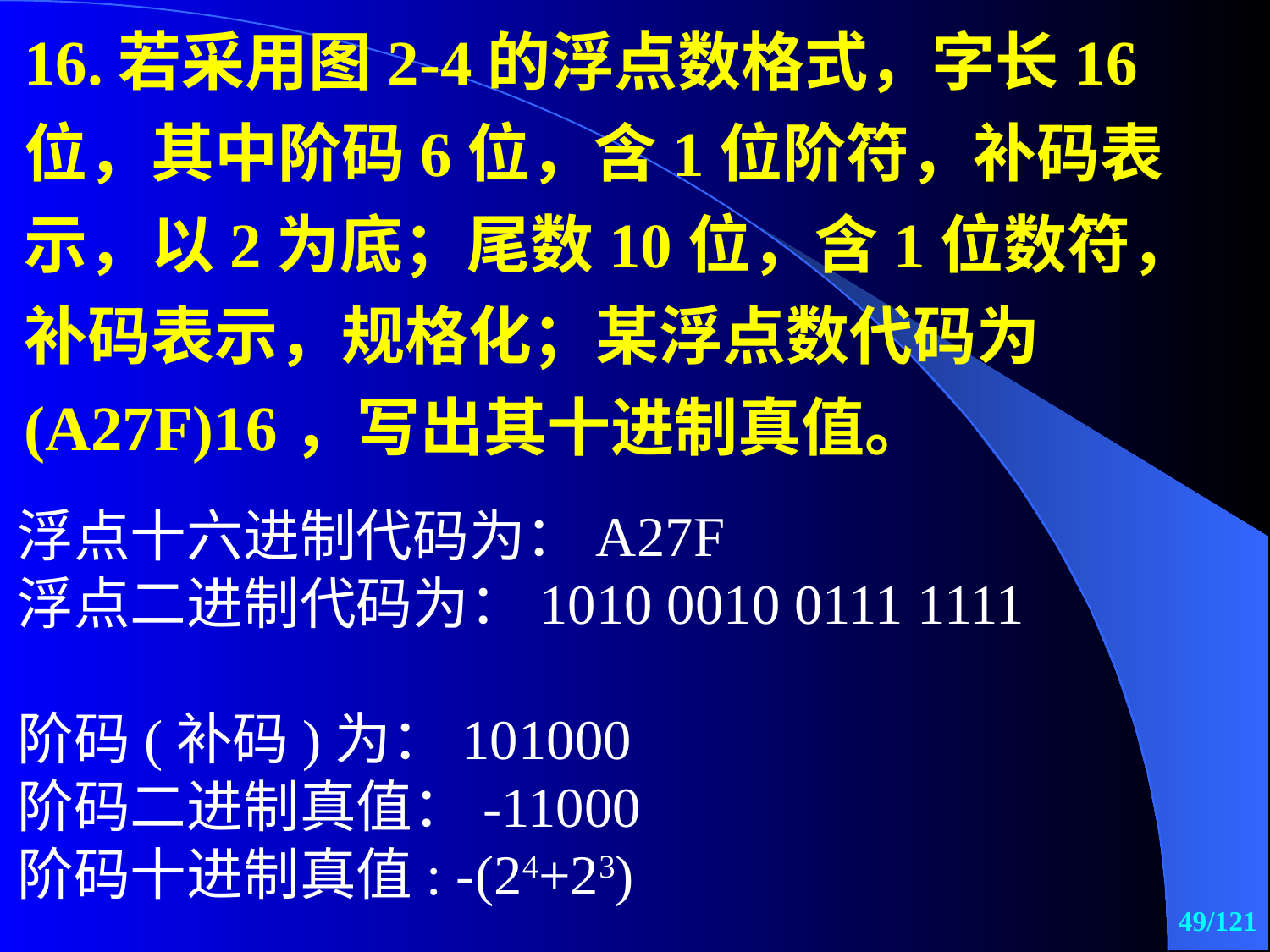

16.若采用图2-4的浮点数格式，字长16位，其中阶码6位，含1位阶符，补码表示，以2为底；尾数10位，含1位数符，补码表示，规格化；某浮点数代码为(A27F)16，写出其十进制真值。
浮点十六进制代码为：A27F
浮点二进制代码为：1010 0010 0111 1111

阶码(补码)为：101000
阶码二进制真值：-11000
阶码十进制真值: -(24+23)
49/121